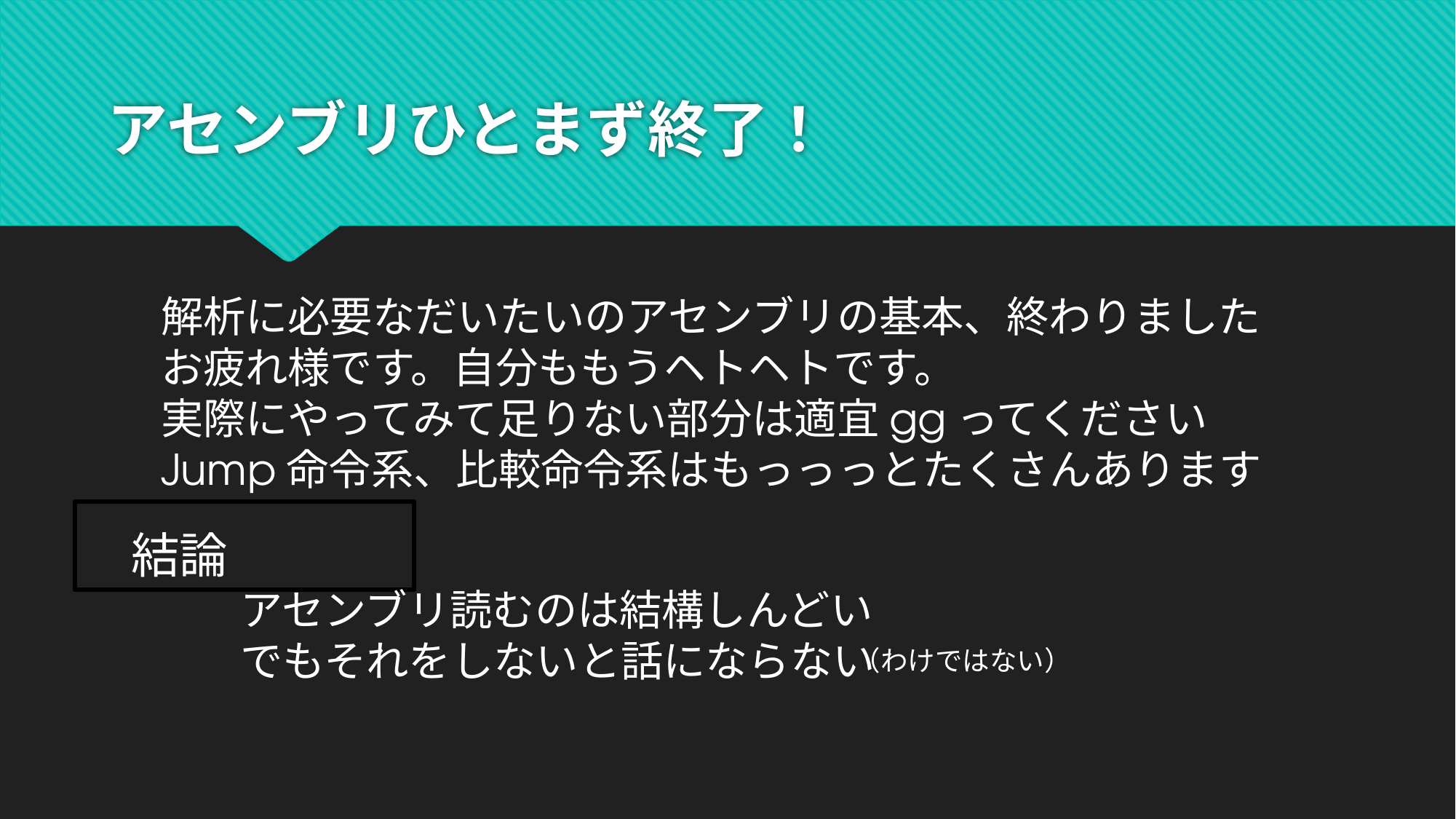

# アセンブリひとまず終了！
解析に必要なだいたいのアセンブリの基本、終わりました
お疲れ様です。自分ももうヘトヘトです。
実際にやってみて足りない部分は適宜ggってください
Jump命令系、比較命令系はもっっっとたくさんあります

結論
	アセンブリ読むのは結構しんどい
	でもそれをしないと話にならない
（わけではない）